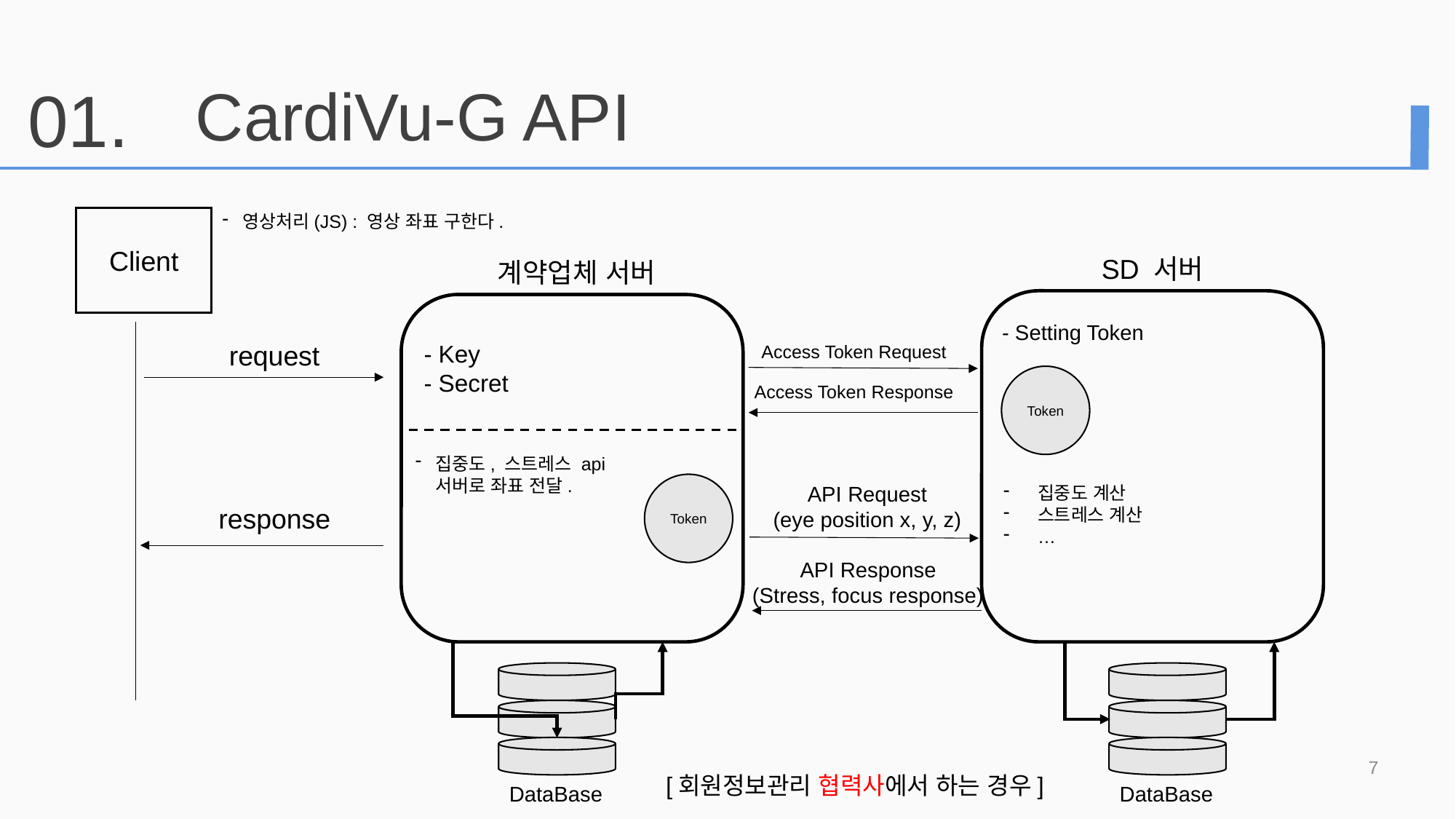

CardiVu-G API
01.
영상처리(JS) : 영상 좌표 구한다.
Client
SD 서버
계약업체 서버

- Setting Token
- Key
- Secret
request
Access Token Request
Token
Access Token Response
집중도, 스트레스 api 서버로 좌표 전달.
Token
API Request
(eye position x, y, z)
집중도 계산
스트레스 계산
…
response
API Response
(Stress, focus response)

7
[회원정보관리 협력사에서 하는 경우]
DataBase
DataBase